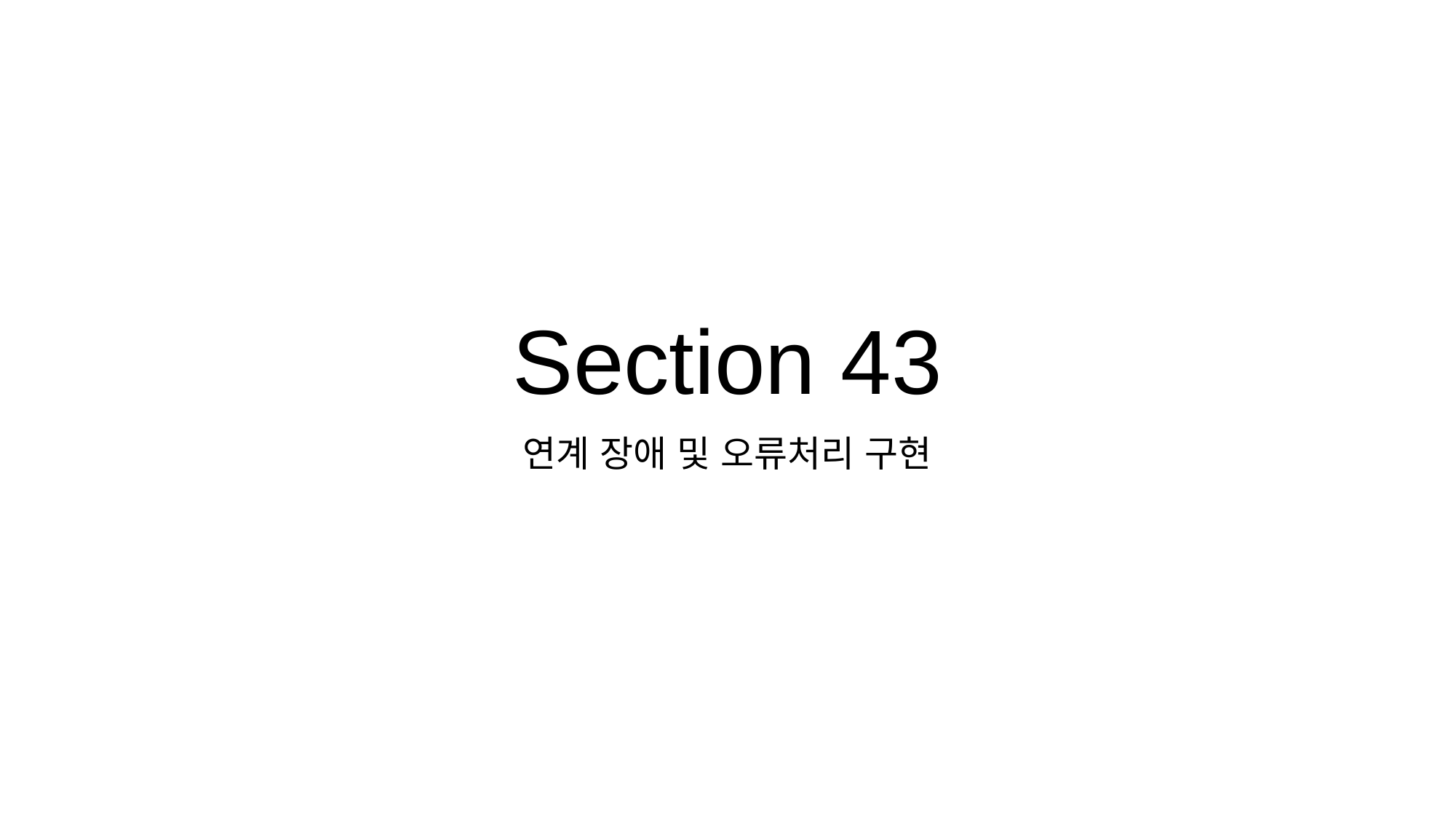

# Section 43
연계 장애 및 오류처리 구현